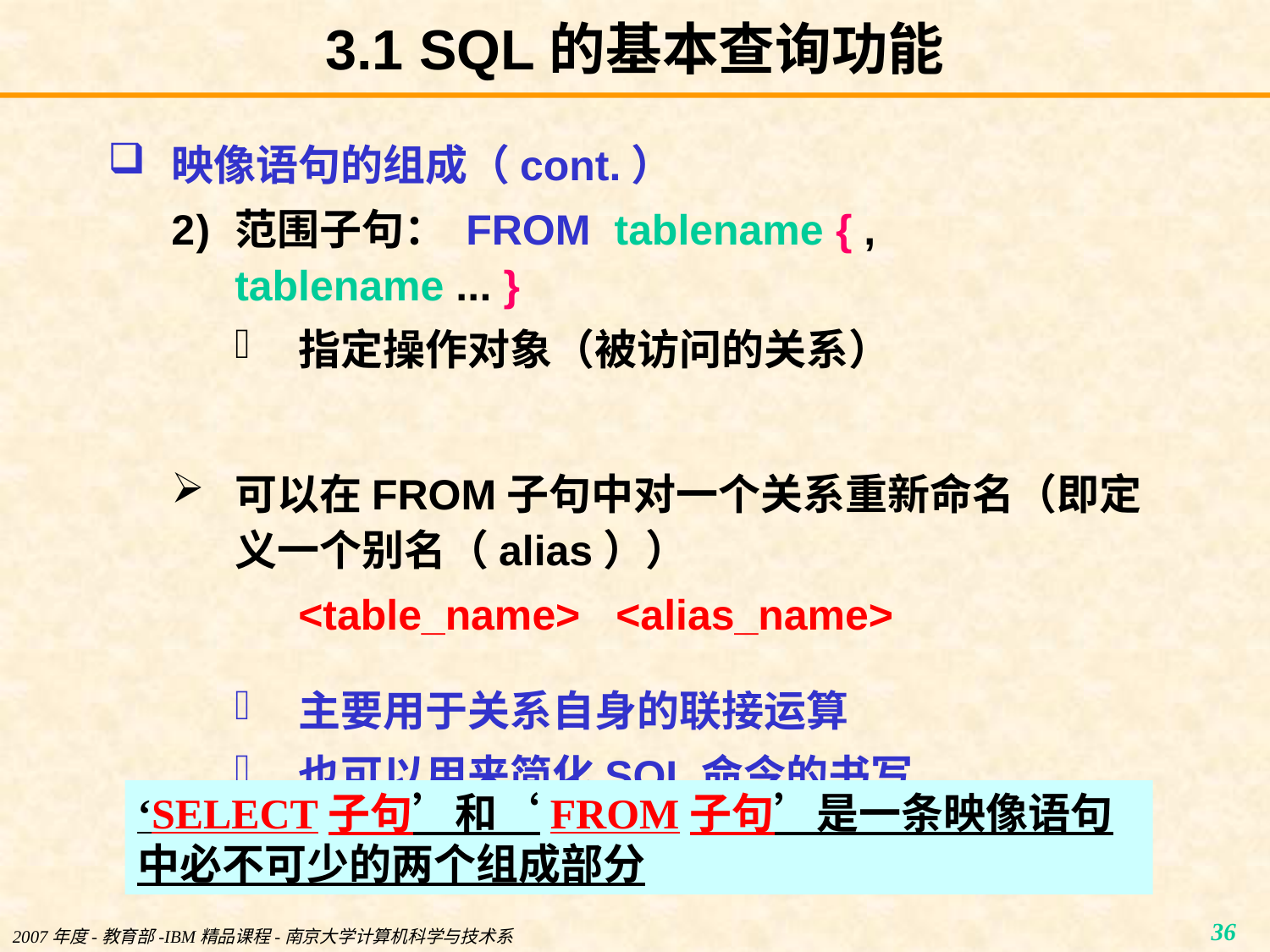

# 3.1 SQL的基本查询功能
映像语句的组成（cont.）
范围子句： FROM  tablename { , tablename ... }
指定操作对象（被访问的关系）

可以在FROM子句中对一个关系重新命名（即定义一个别名（alias））
<table_name>   <alias_name>

主要用于关系自身的联接运算
也可以用来简化SQL命令的书写
‘SELECT子句’和‘FROM子句’是一条映像语句中必不可少的两个组成部分
36
2007年度-教育部-IBM精品课程-南京大学计算机科学与技术系